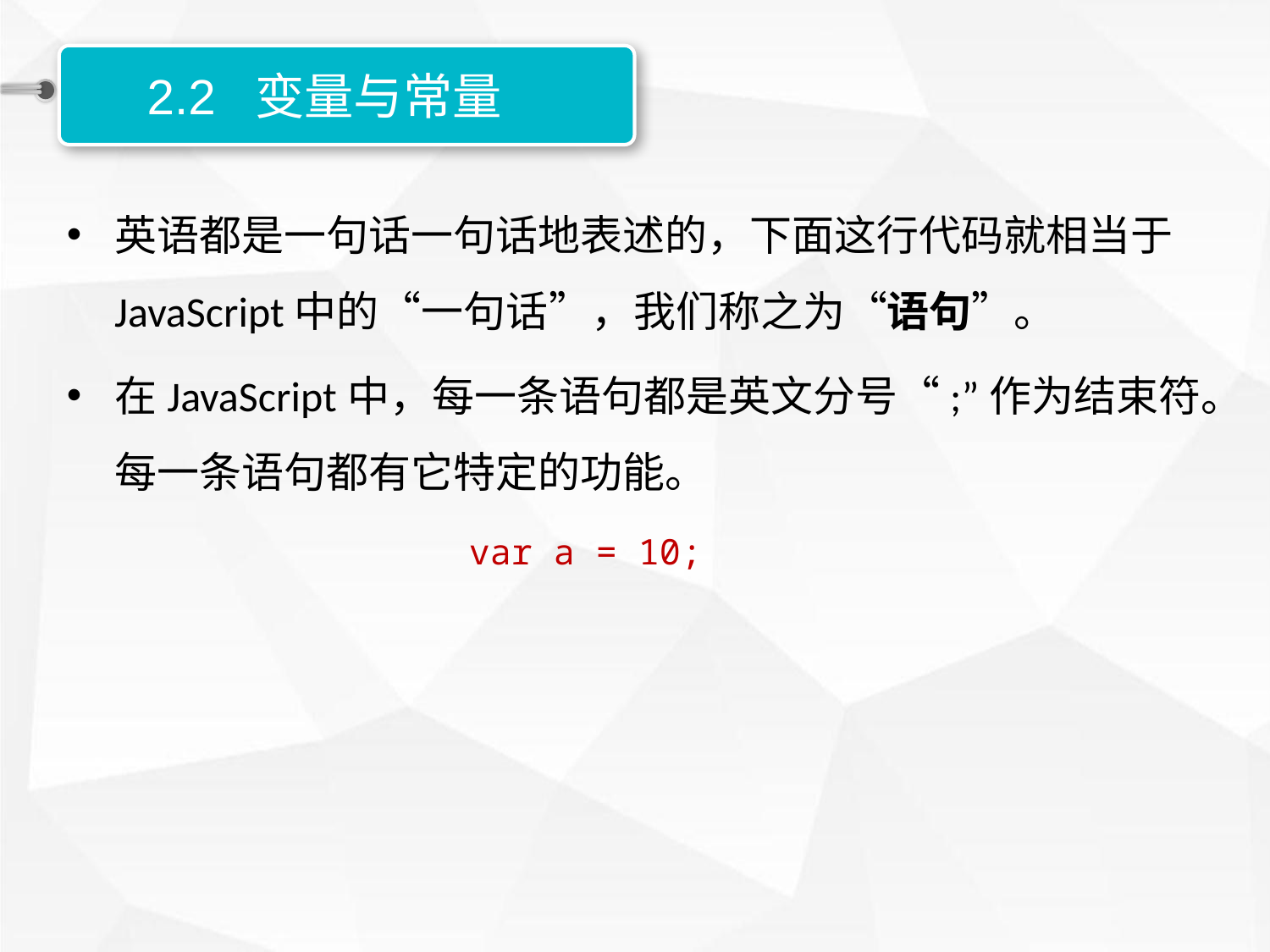

2.2  变量与常量

英语都是一句话一句话地表述的，下面这行代码就相当于JavaScript中的“一句话”，我们称之为“语句”。
在JavaScript中，每一条语句都是英文分号“;”作为结束符。每一条语句都有它特定的功能。
var a = 10;